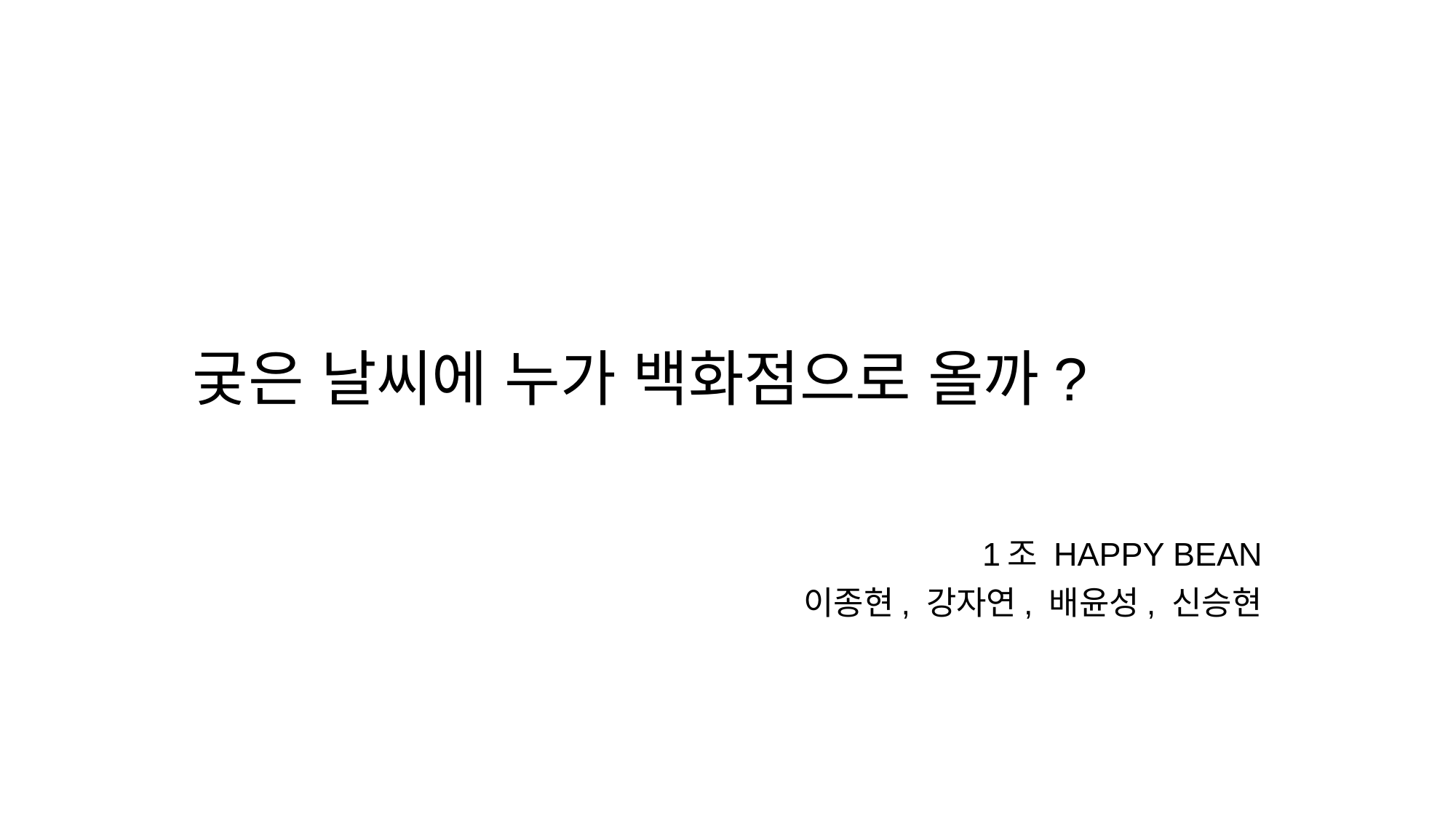

# 궂은 날씨에 누가 백화점으로 올까?

1조 HAPPY BEAN
이종현, 강자연, 배윤성, 신승현